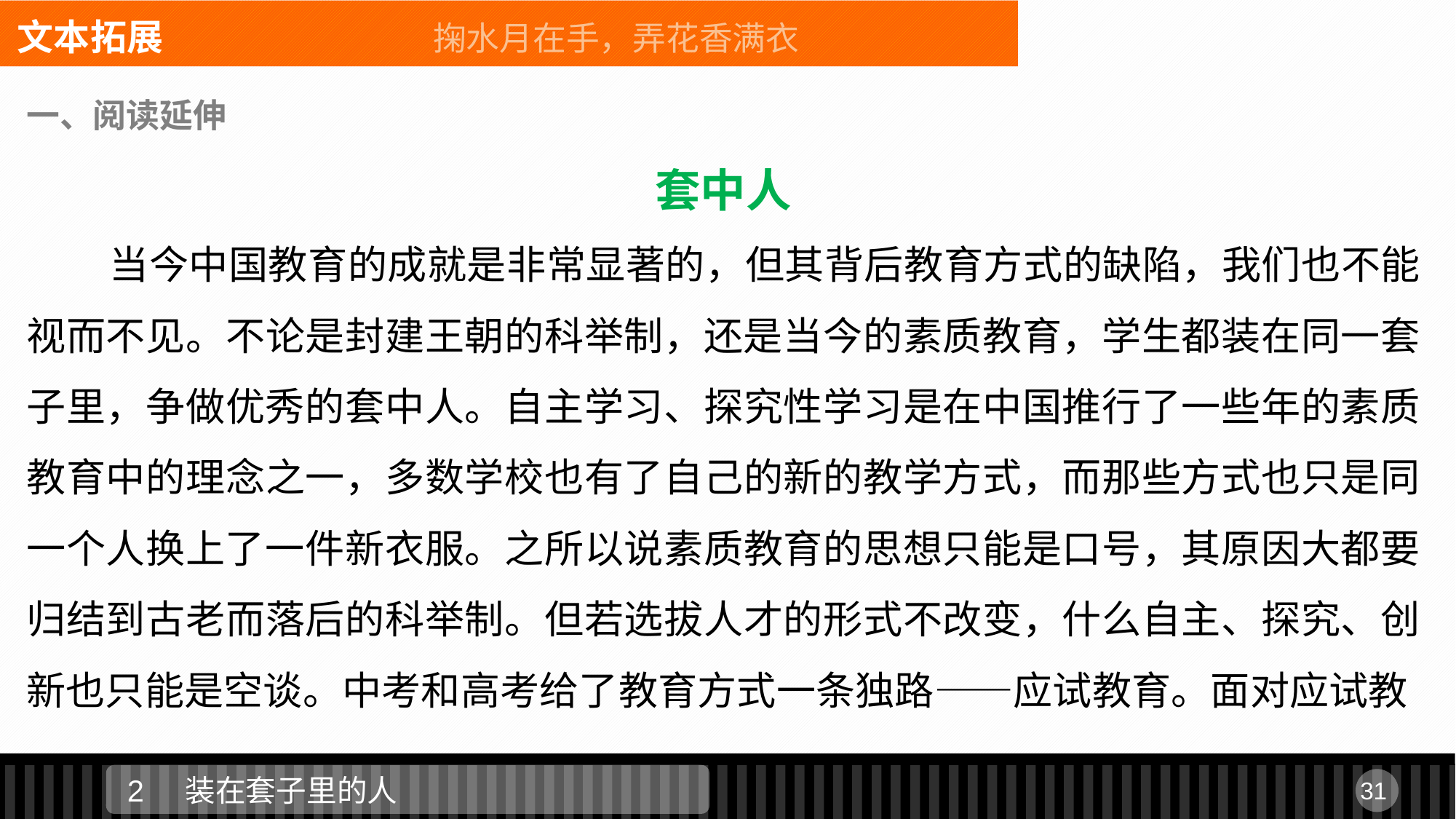

文本拓展                                 掬水月在手，弄花香满衣
一、阅读延伸
套中人
        当今中国教育的成就是非常显著的，但其背后教育方式的缺陷，我们也不能视而不见。不论是封建王朝的科举制，还是当今的素质教育，学生都装在同一套子里，争做优秀的套中人。自主学习、探究性学习是在中国推行了一些年的素质教育中的理念之一，多数学校也有了自己的新的教学方式，而那些方式也只是同一个人换上了一件新衣服。之所以说素质教育的思想只能是口号，其原因大都要归结到古老而落后的科举制。但若选拔人才的形式不改变，什么自主、探究、创新也只能是空谈。中考和高考给了教育方式一条独路——应试教育。面对应试教